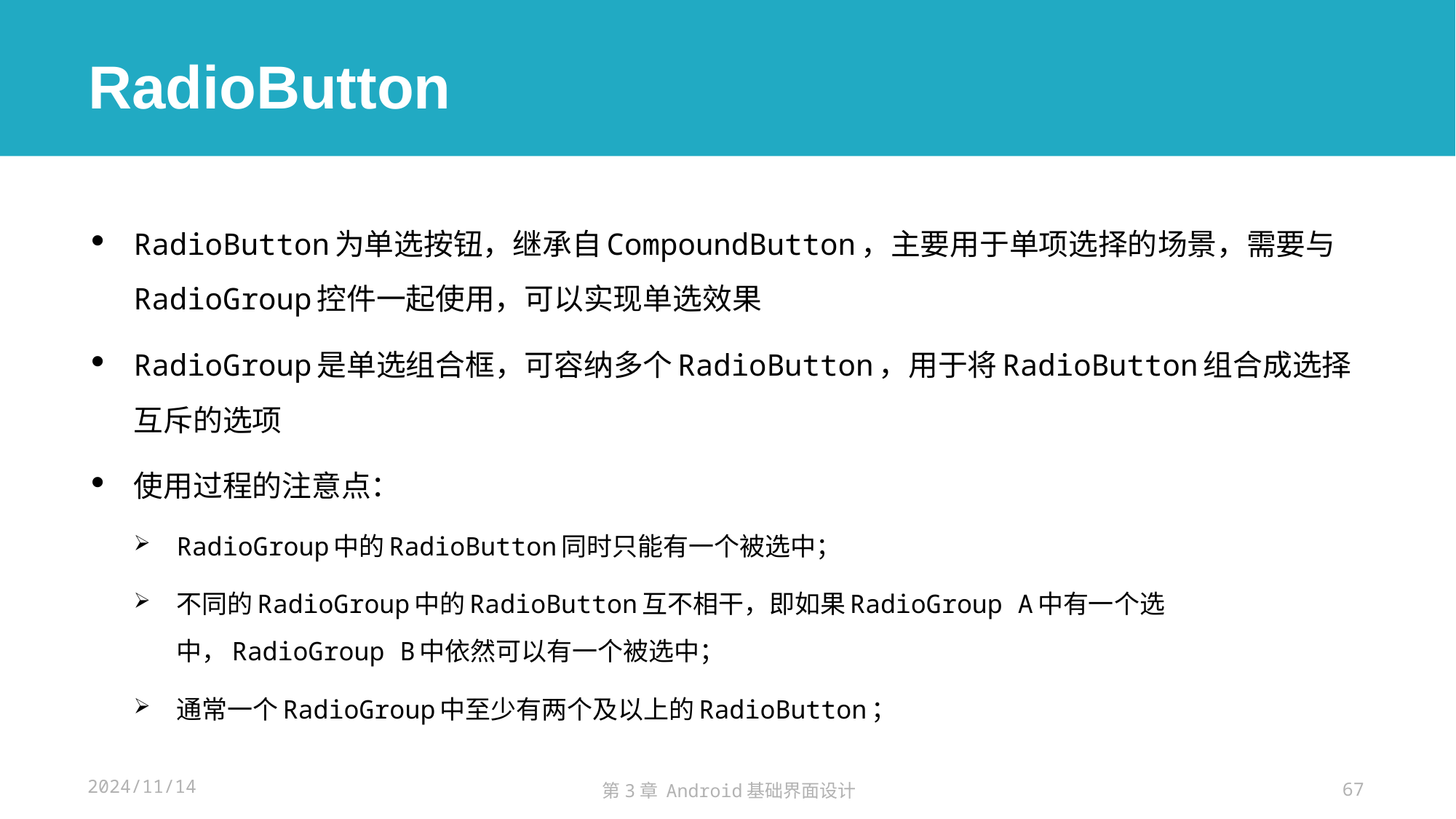

# RadioButton
RadioButton为单选按钮，继承自CompoundButton，主要用于单项选择的场景，需要与RadioGroup控件一起使用，可以实现单选效果
RadioGroup是单选组合框，可容纳多个RadioButton，用于将RadioButton组合成选择互斥的选项
使用过程的注意点：
RadioGroup中的RadioButton同时只能有一个被选中；
不同的RadioGroup中的RadioButton互不相干，即如果RadioGroup A中有一个选中，RadioGroup B中依然可以有一个被选中；
通常一个RadioGroup中至少有两个及以上的RadioButton；
2024/11/14
第3章 Android基础界面设计
67